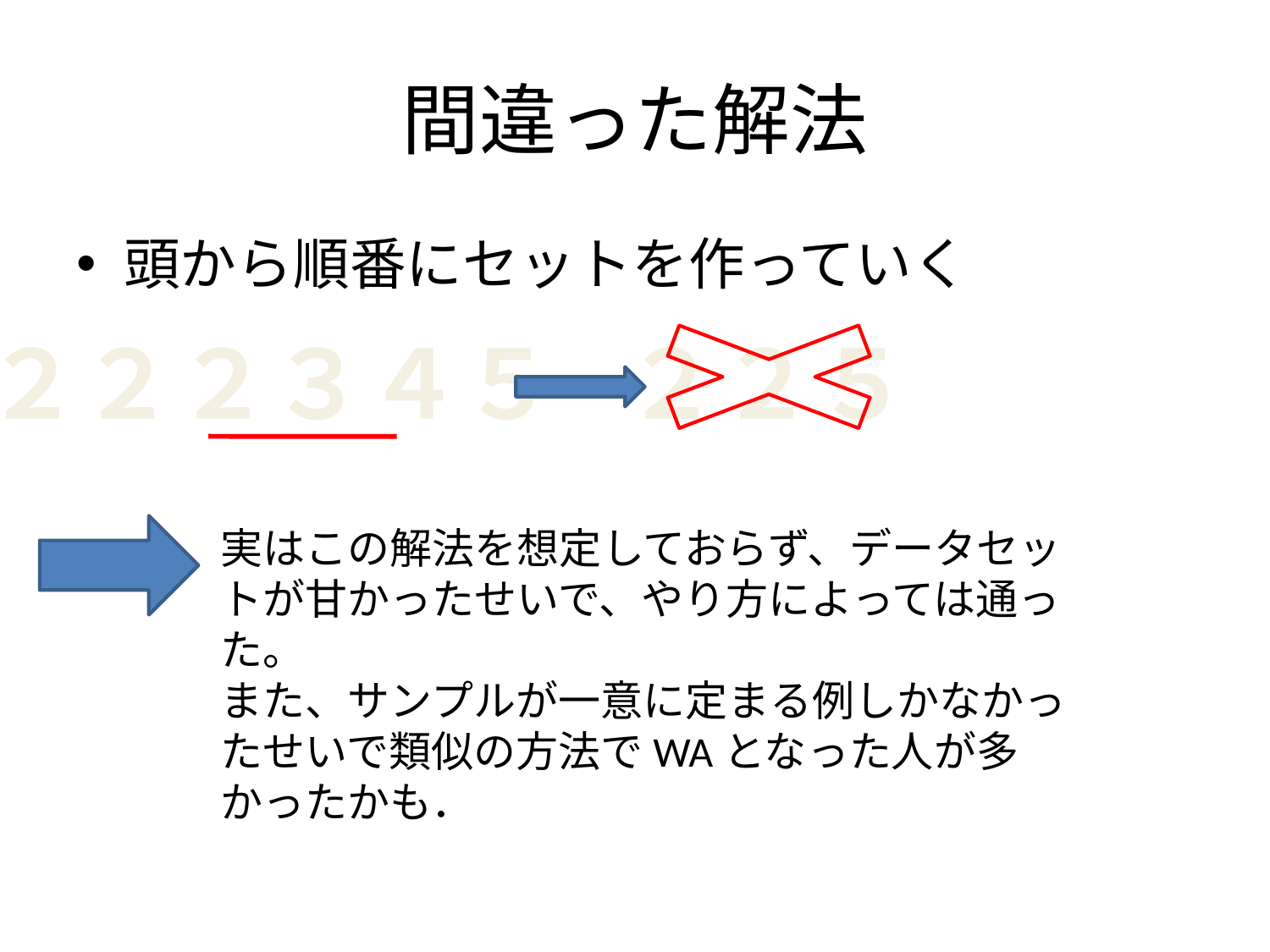

# 間違った解法
頭から順番にセットを作っていく

２２２３４５
２２５

実はこの解法を想定しておらず、データセットが甘かったせいで、やり方によっては通った。
また、サンプルが一意に定まる例しかなかったせいで類似の方法でWAとなった人が多かったかも．